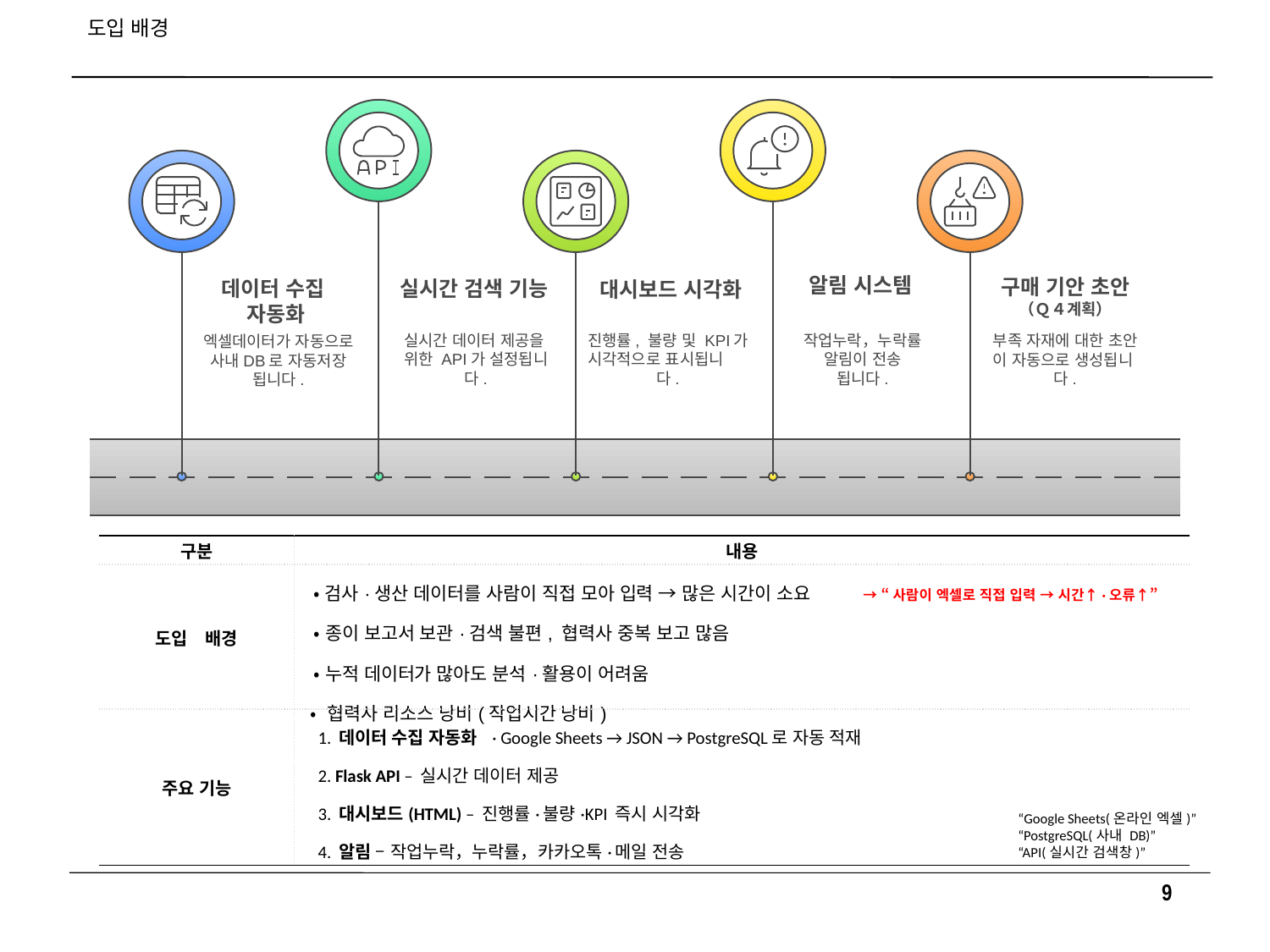

# 도입 배경

알림 시스템
구매 기안 초안
（Ｑ４계획）
데이터 수집
자동화
실시간 검색 기능
대시보드 시각화
작업누락，누락률
알림이 전송
됩니다.
진행률, 불량 및 KPI가
시각적으로 표시됩니
다.
실시간 데이터 제공을
위한 API가 설정됩니
다.
부족 자재에 대한 초안
이 자동으로 생성됩니
다.
엑셀데이터가 자동으로
사내DB로 자동저장
됩니다.

| 구분 | 내용 |
| --- | --- |
| 도입　배경 | • 검사·생산 데이터를 사람이 직접 모아 입력 → 많은 시간이 소요 　• 종이 보고서 보관·검색 불편, 협력사 중복 보고 많음 　• 누적 데이터가 많아도 분석·활용이 어려움 • 협력사 리소스 낭비(작업시간 낭비) |
| 주요 기능 | 1. 데이터 수집 자동화  · Google Sheets → JSON → PostgreSQL로 자동 적재 　2. Flask API – 실시간 데이터 제공 　3. 대시보드(HTML) – 진행률·불량·KPI 즉시 시각화 　4. 알림 – 작업누락，누락률，카카오톡·메일 전송 |
→ “사람이 엑셀로 직접 입력 → 시간↑·오류↑”
 “Google Sheets(온라인 엑셀)”
 “PostgreSQL(사내 DB)”
 “API(실시간 검색창)”